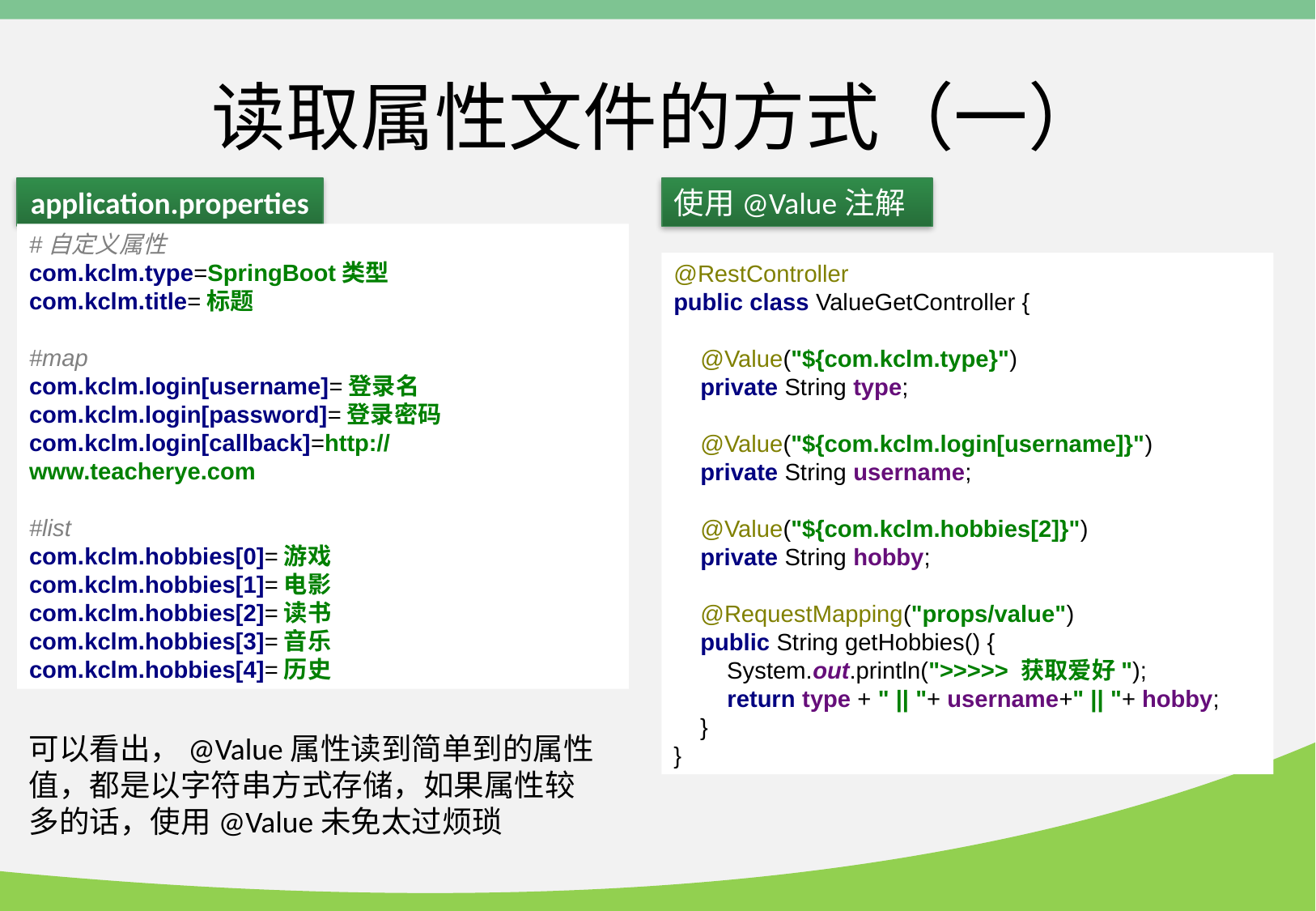

# 读取属性文件的方式（一）
application.properties
使用@Value注解
#自定义属性
com.kclm.type=SpringBoot类型
com.kclm.title=标题
#map
com.kclm.login[username]=登录名
com.kclm.login[password]=登录密码
com.kclm.login[callback]=http://www.teacherye.com
#list
com.kclm.hobbies[0]=游戏
com.kclm.hobbies[1]=电影
com.kclm.hobbies[2]=读书
com.kclm.hobbies[3]=音乐
com.kclm.hobbies[4]=历史
@RestController
public class ValueGetController {
    @Value("${com.kclm.type}")
    private String type;
    @Value("${com.kclm.login[username]}")
    private String username;
    @Value("${com.kclm.hobbies[2]}")
    private String hobby;
    @RequestMapping("props/value")
    public String getHobbies() {
        System.out.println(">>>>> 获取爱好");
        return type + " || "+ username+" || "+ hobby;
    }
}
可以看出，@Value属性读到简单到的属性值，都是以字符串方式存储，如果属性较多的话，使用@Value未免太过烦琐